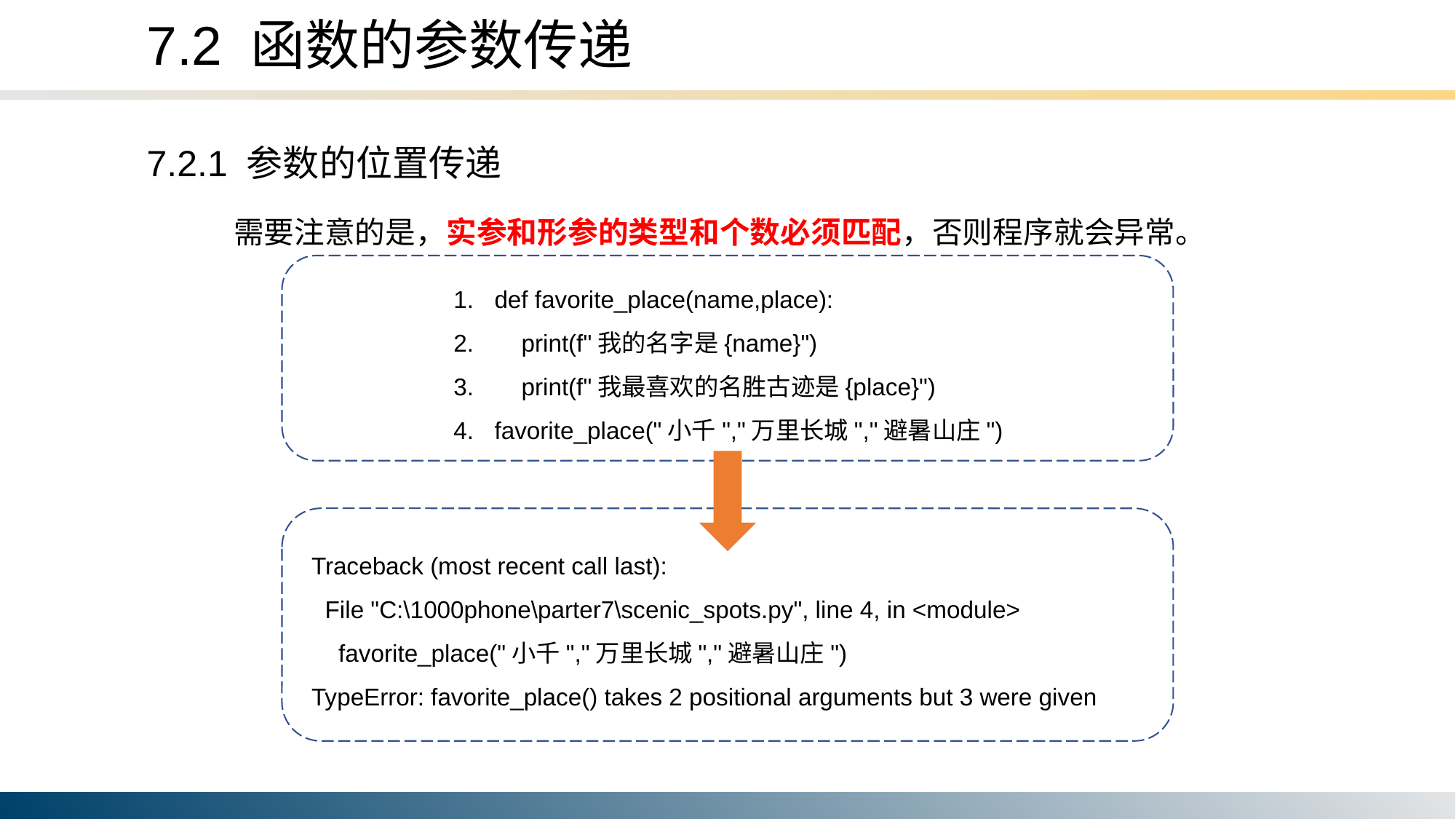

7.2 函数的参数传递
7.2.1 参数的位置传递
需要注意的是，实参和形参的类型和个数必须匹配，否则程序就会异常。

def favorite_place(name,place):
    print(f"我的名字是{name}")
    print(f"我最喜欢的名胜古迹是{place}")
favorite_place("小千","万里长城","避暑山庄")

Traceback (most recent call last):
  File "C:\1000phone\parter7\scenic_spots.py", line 4, in <module>
    favorite_place("小千","万里长城","避暑山庄")
TypeError: favorite_place() takes 2 positional arguments but 3 were given